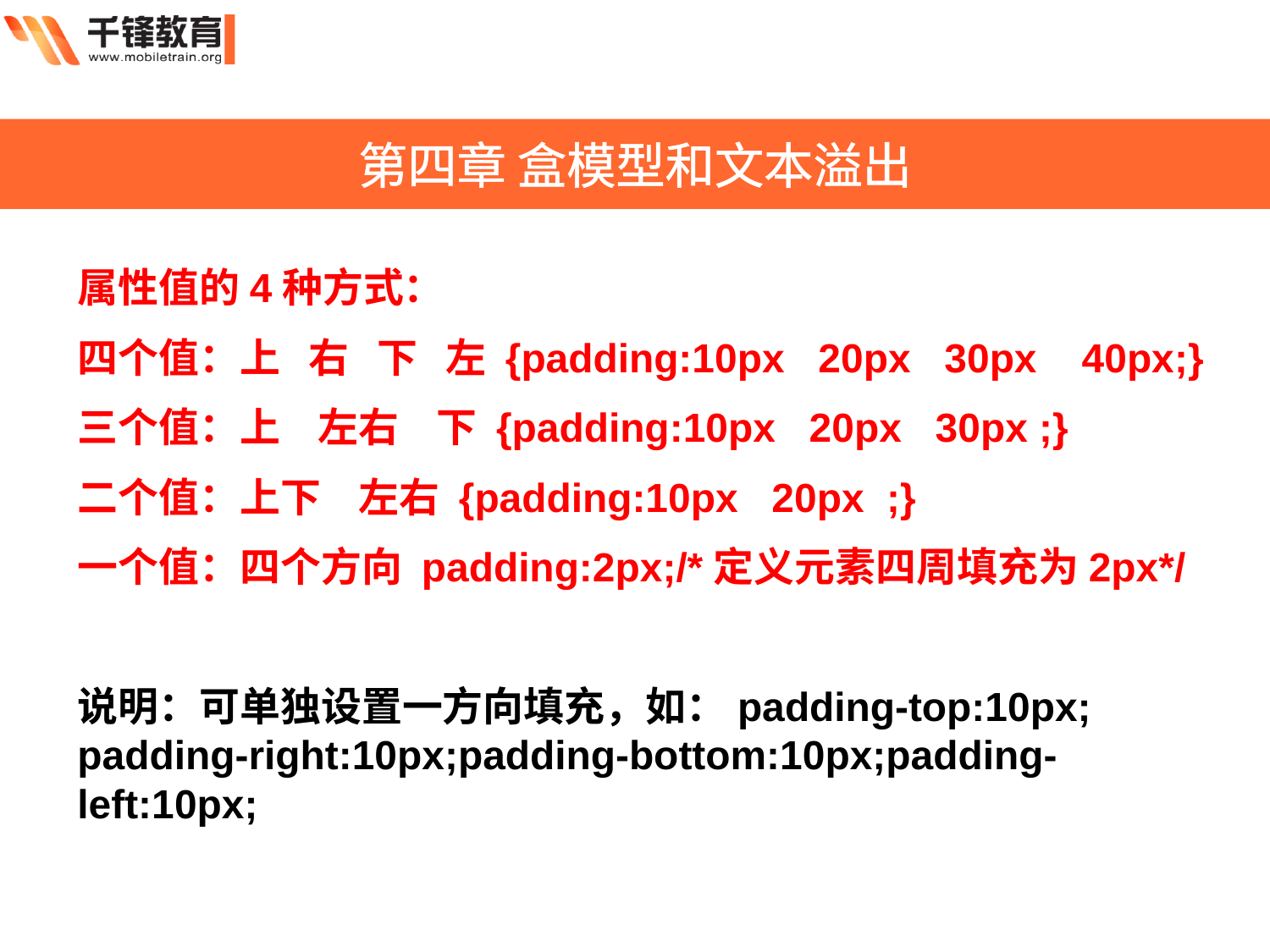

第四章 盒模型和文本溢出
属性值的4种方式：
四个值：上   右   下   左 {padding:10px   20px   30px    40px;}
三个值：上    左右    下 {padding:10px   20px   30px ;}
二个值：上下    左右 {padding:10px   20px  ;}
一个值：四个方向 padding:2px;/*定义元素四周填充为2px*/

说明：可单独设置一方向填充，如：padding-top:10px; padding-right:10px;padding-bottom:10px;padding-left:10px;